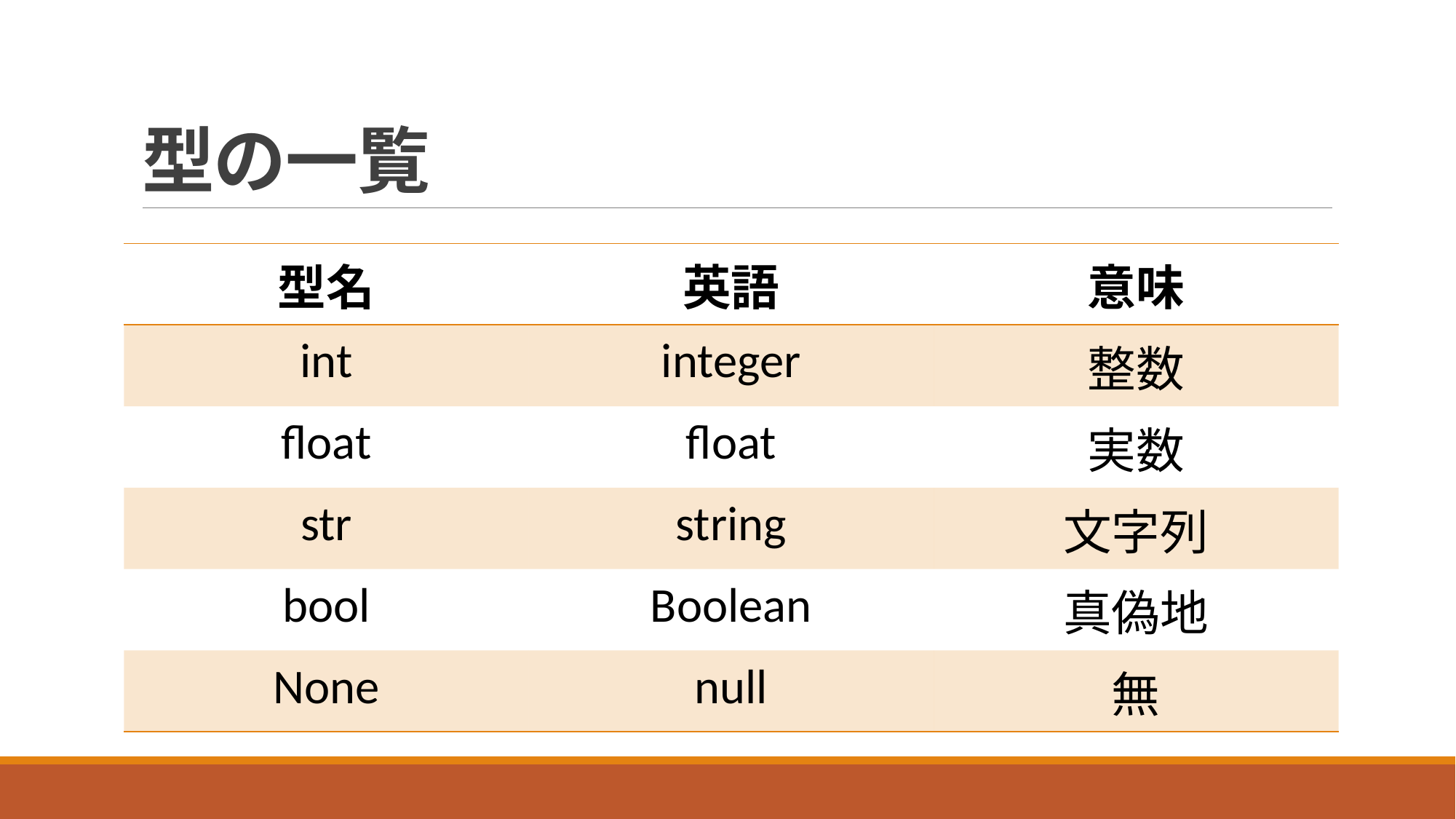

# 型の一覧
| 型名 | 英語 | 意味 |
| --- | --- | --- |
| int | integer | 整数 |
| float | float | 実数 |
| str | string | 文字列 |
| bool | Boolean | 真偽地 |
| None | null | 無 |